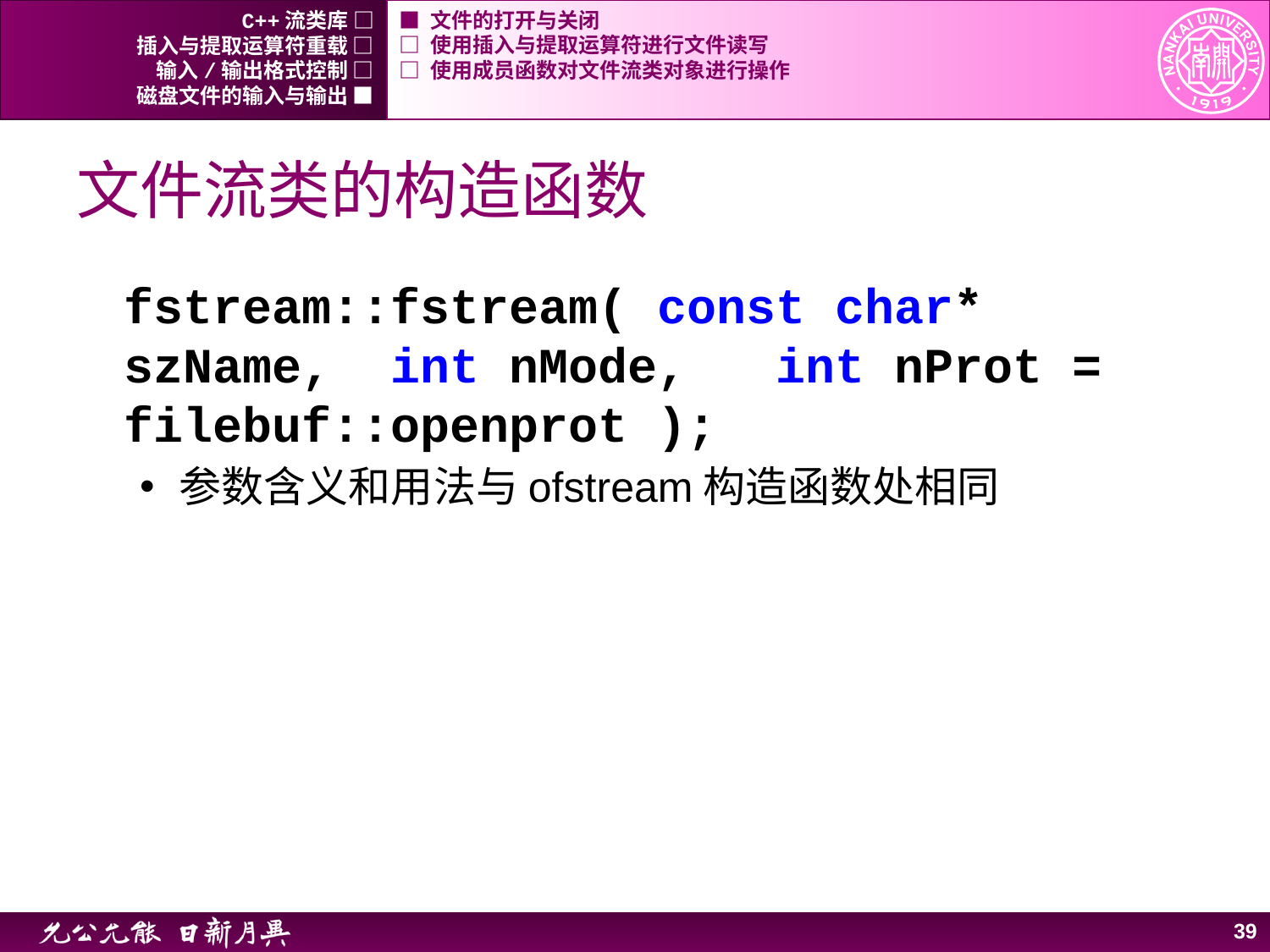

C++流类库 □
■ 文件的打开与关闭
插入与提取运算符重载 □
□ 使用插入与提取运算符进行文件读写
输入/输出格式控制 □
□ 使用成员函数对文件流类对象进行操作
磁盘文件的输入与输出 ■
# 文件流类的构造函数
fstream::fstream( const char* szName,  int nMode,   int nProt = filebuf::openprot );
参数含义和用法与ofstream构造函数处相同
39